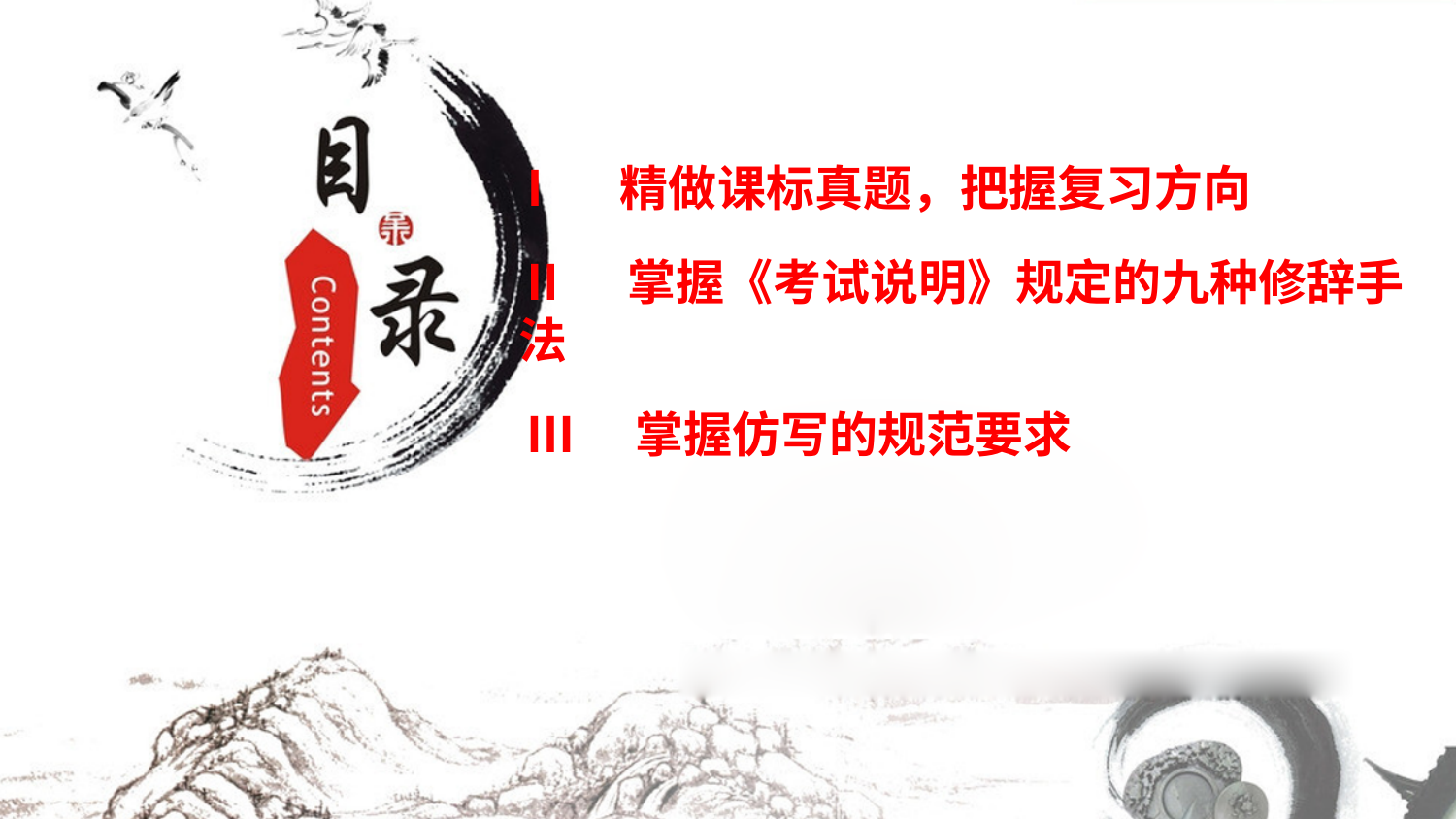

Ⅰ　精做课标真题，把握复习方向
Ⅱ　掌握《考试说明》规定的九种修辞手法
Ⅲ　掌握仿写的规范要求